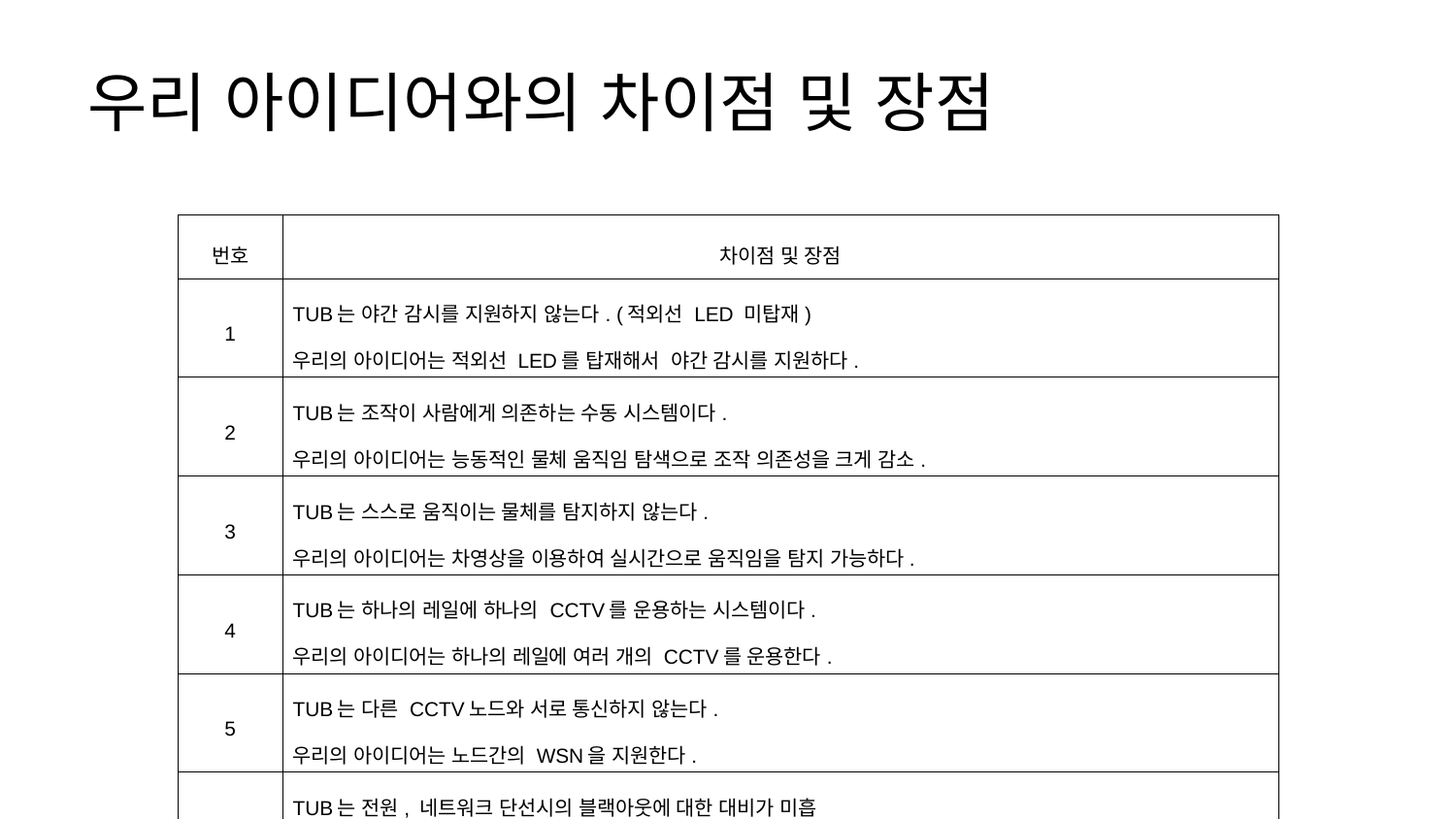

# 우리 아이디어와의 차이점 및 장점
| 번호 | 차이점 및 장점 |
| --- | --- |
| 1 | TUB는 야간 감시를 지원하지 않는다. (적외선 LED 미탑재) 우리의 아이디어는 적외선 LED를 탑재해서 야간 감시를 지원하다. |
| 2 | TUB는 조작이 사람에게 의존하는 수동 시스템이다. 우리의 아이디어는 능동적인 물체 움직임 탐색으로 조작 의존성을 크게 감소. |
| 3 | TUB는 스스로 움직이는 물체를 탐지하지 않는다. 우리의 아이디어는 차영상을 이용하여 실시간으로 움직임을 탐지 가능하다. |
| 4 | TUB는 하나의 레일에 하나의 CCTV를 운용하는 시스템이다. 우리의 아이디어는 하나의 레일에 여러 개의 CCTV를 운용한다. |
| 5 | TUB는 다른 CCTV노드와 서로 통신하지 않는다. 우리의 아이디어는 노드간의 WSN을 지원한다. |
| 6 | TUB는 전원, 네트워크 단선시의 블랙아웃에 대한 대비가 미흡 우리의 아이디어는 보조 배터리 및 WSN을 통하여 블랙아웃에 대한 대비가 가능하다. |